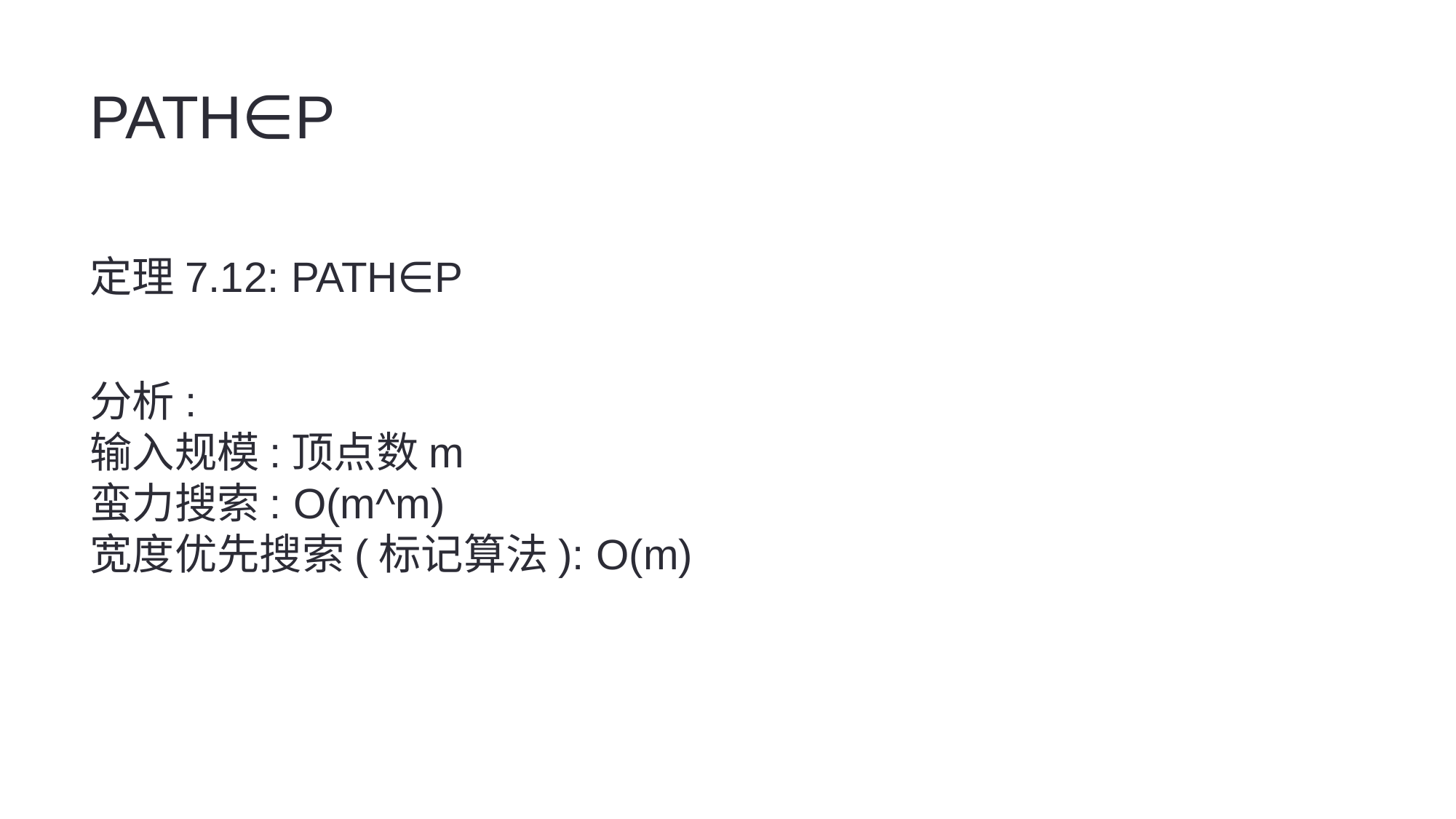

PATH∈P
定理7.12: PATH∈P
分析:
输入规模:顶点数m
蛮力搜索: O(m^m)
宽度优先搜索(标记算法): O(m)